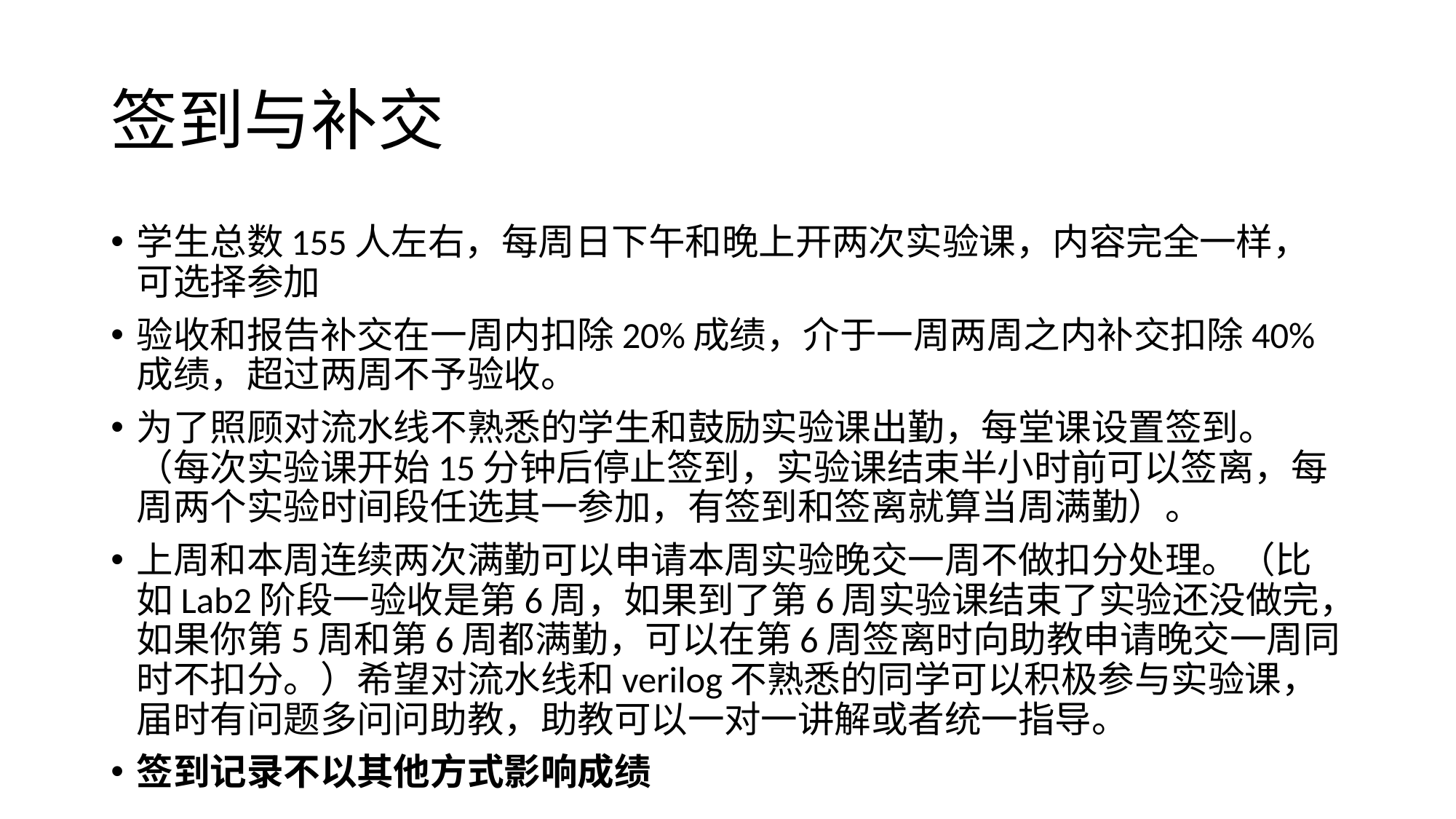

# 签到与补交
学生总数155人左右，每周日下午和晚上开两次实验课，内容完全一样，可选择参加
验收和报告补交在一周内扣除20%成绩，介于一周两周之内补交扣除40%成绩，超过两周不予验收。
为了照顾对流水线不熟悉的学生和鼓励实验课出勤，每堂课设置签到。（每次实验课开始15分钟后停止签到，实验课结束半小时前可以签离，每周两个实验时间段任选其一参加，有签到和签离就算当周满勤）。
上周和本周连续两次满勤可以申请本周实验晚交一周不做扣分处理。（比如Lab2阶段一验收是第6周，如果到了第6周实验课结束了实验还没做完，如果你第5周和第6周都满勤，可以在第6周签离时向助教申请晚交一周同时不扣分。）希望对流水线和verilog不熟悉的同学可以积极参与实验课，届时有问题多问问助教，助教可以一对一讲解或者统一指导。
签到记录不以其他方式影响成绩